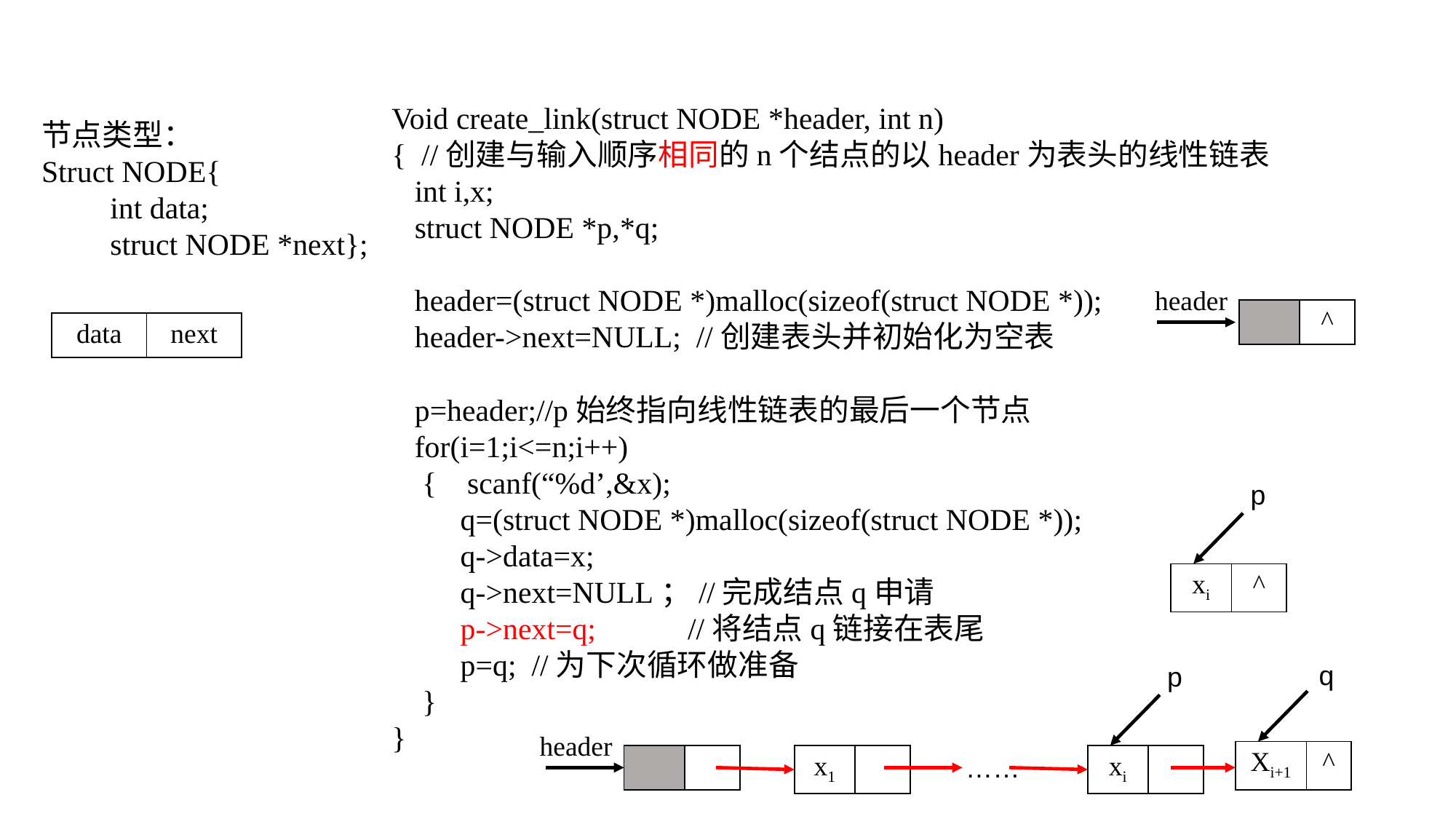

Void create_link(struct NODE *header, int n)
{  //创建与输入顺序相同的n个结点的以header为表头的线性链表
   int i,x;
   struct NODE *p,*q;

   header=(struct NODE *)malloc(sizeof(struct NODE *));
   header->next=NULL;  //创建表头并初始化为空表

   p=header;//p始终指向线性链表的最后一个节点
   for(i=1;i<=n;i++)
    {    scanf(“%d’,&x);
         q=(struct NODE *)malloc(sizeof(struct NODE *));
         q->data=x;
         q->next=NULL；//完成结点q申请
         p->next=q;            //将结点q链接在表尾
         p=q;  //为下次循环做准备
    }
}

节点类型：
Struct NODE{
         int data;
         struct NODE *next};
 header
|  | ^ |
| --- | --- |
| data | next |
| --- | --- |
p
| xi | ^ |
| --- | --- |
q
p
 header
| Xi+1 | ^ |
| --- | --- |
|  |  |
| --- | --- |
| x1 |  |
| --- | --- |
……
| xi |  |
| --- | --- |